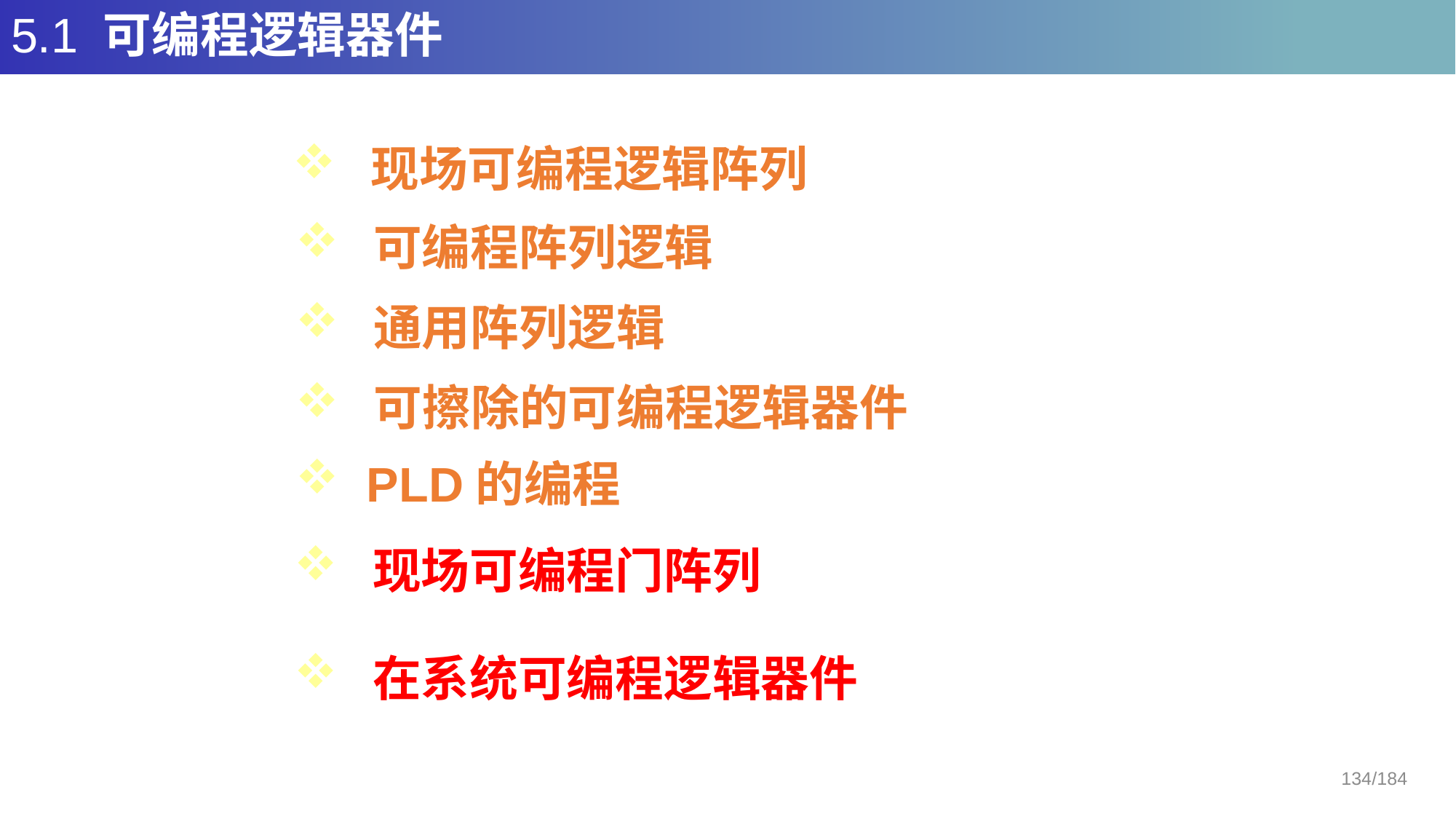

# 5.1 可编程逻辑器件
  现场可编程逻辑阵列
  可编程阵列逻辑
  通用阵列逻辑
  可擦除的可编程逻辑器件
  PLD的编程
  现场可编程门阵列
  在系统可编程逻辑器件
134/184